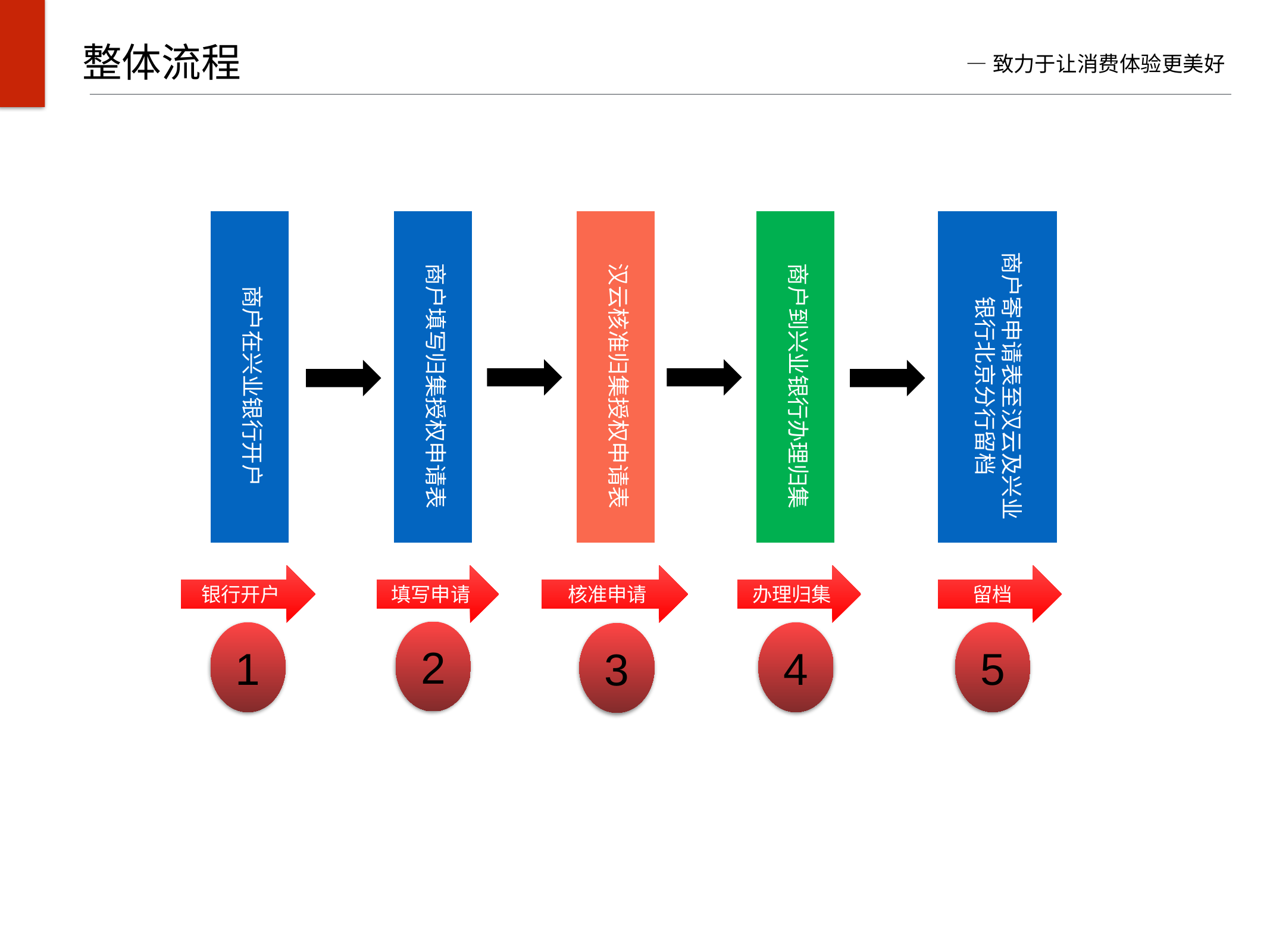

整体流程
 —致力于让消费体验更美好

商户填写归集授权申请表

汉云核准归集授权申请表

商户到兴业银行办理归集

商户寄申请表至汉云及兴业银行北京分行留档

商户在兴业银行开户

银行开户
填写申请
核准申请
办理归集
留档
2
5
4
3
1